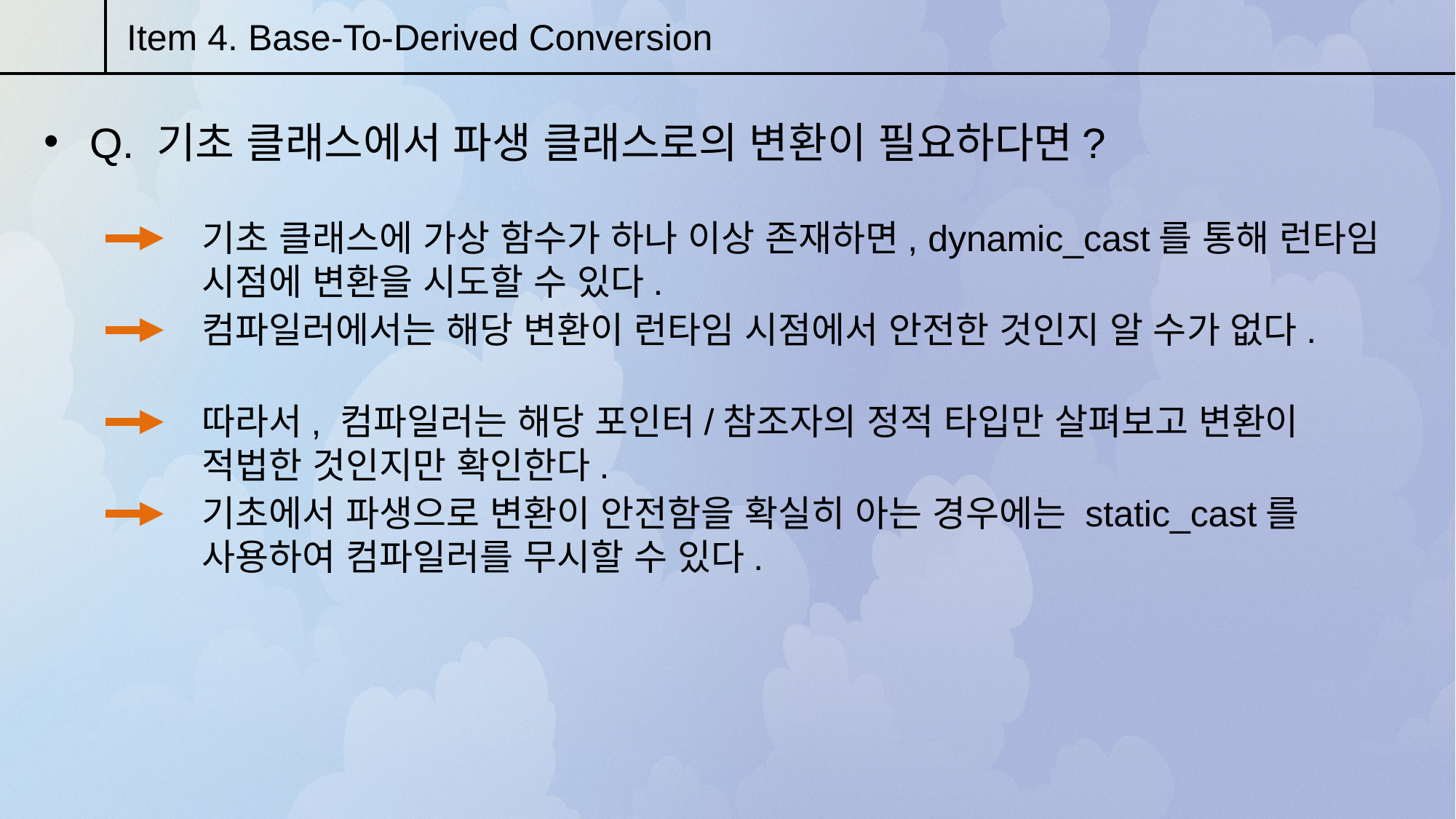

Item 4. Base-To-Derived Conversion
 Q. 기초 클래스에서 파생 클래스로의 변환이 필요하다면?
기초 클래스에 가상 함수가 하나 이상 존재하면, dynamic_cast를 통해 런타임 시점에 변환을 시도할 수 있다.
컴파일러에서는 해당 변환이 런타임 시점에서 안전한 것인지 알 수가 없다.
따라서, 컴파일러는 해당 포인터/참조자의 정적 타입만 살펴보고 변환이 적법한 것인지만 확인한다.
기초에서 파생으로 변환이 안전함을 확실히 아는 경우에는 static_cast를 사용하여 컴파일러를 무시할 수 있다.